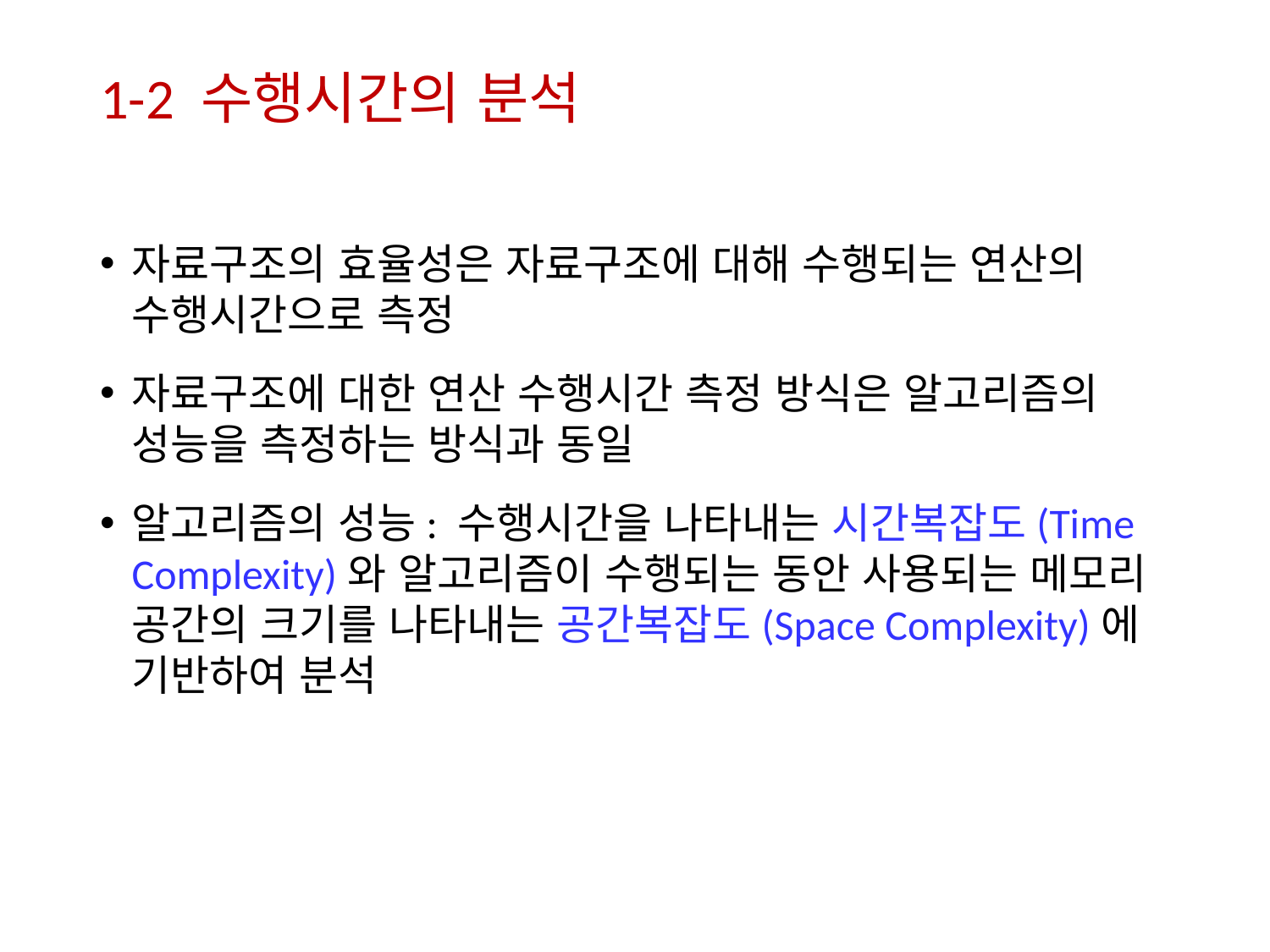

# 1-2 수행시간의 분석
자료구조의 효율성은 자료구조에 대해 수행되는 연산의 수행시간으로 측정
자료구조에 대한 연산 수행시간 측정 방식은 알고리즘의 성능을 측정하는 방식과 동일
알고리즘의 성능: 수행시간을 나타내는 시간복잡도(Time Complexity)와 알고리즘이 수행되는 동안 사용되는 메모리 공간의 크기를 나타내는 공간복잡도(Space Complexity)에 기반하여 분석